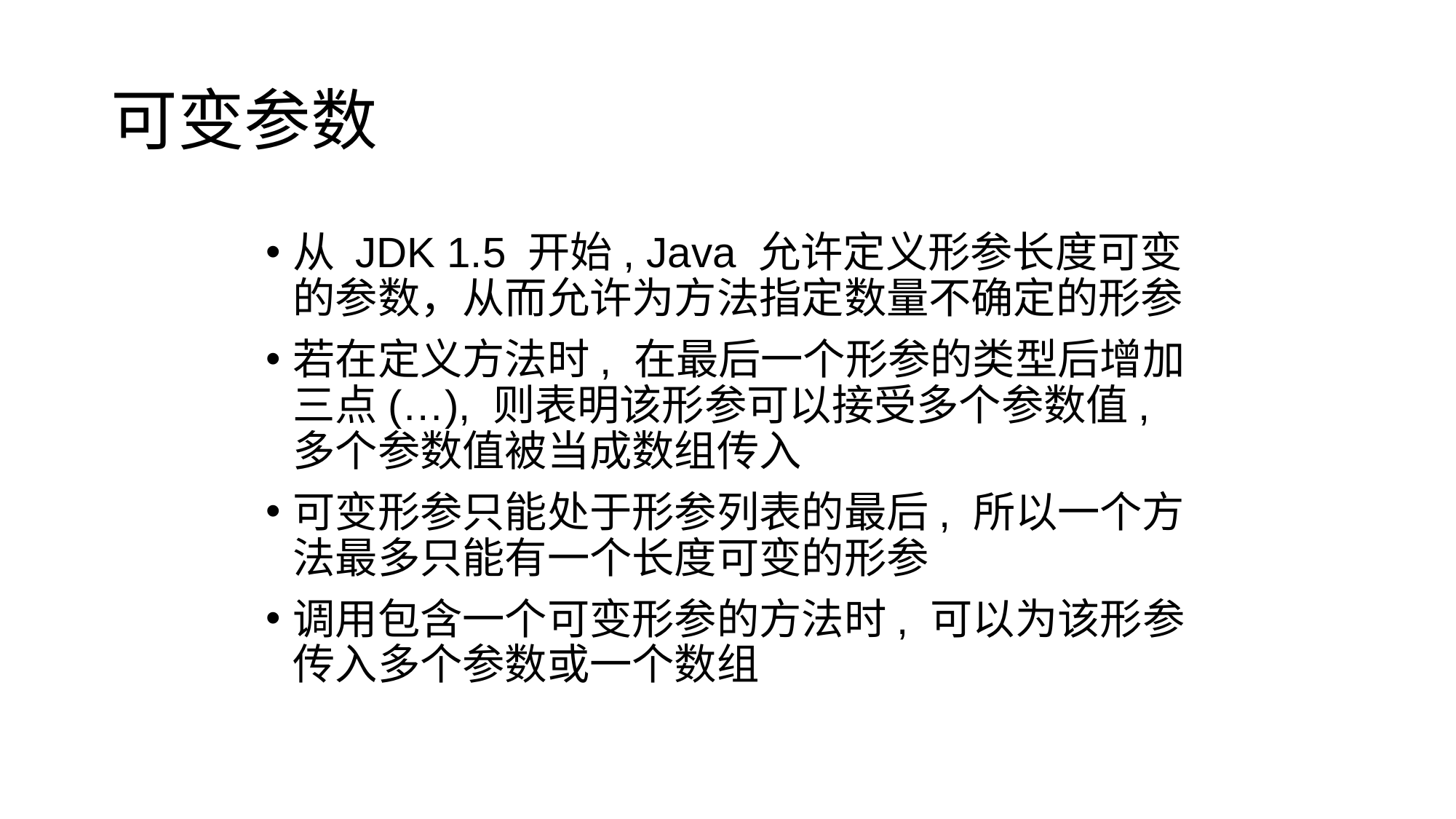

# 可变参数
从 JDK 1.5 开始, Java 允许定义形参长度可变的参数，从而允许为方法指定数量不确定的形参
若在定义方法时, 在最后一个形参的类型后增加三点(…), 则表明该形参可以接受多个参数值, 多个参数值被当成数组传入
可变形参只能处于形参列表的最后, 所以一个方法最多只能有一个长度可变的形参
调用包含一个可变形参的方法时, 可以为该形参传入多个参数或一个数组